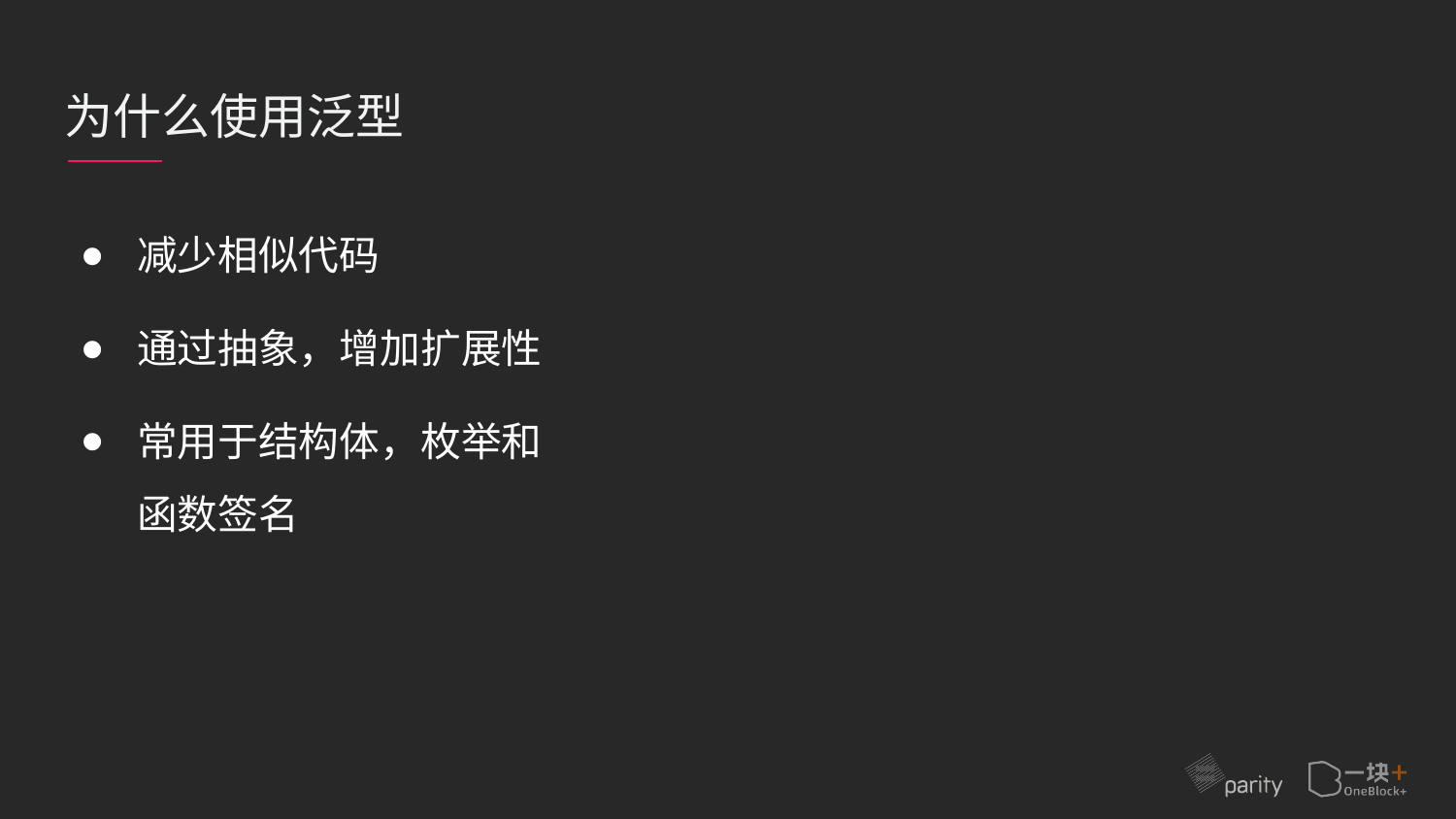

# 为什么使用泛型
减少相似代码
通过抽象，增加扩展性
常用于结构体，枚举和函数签名